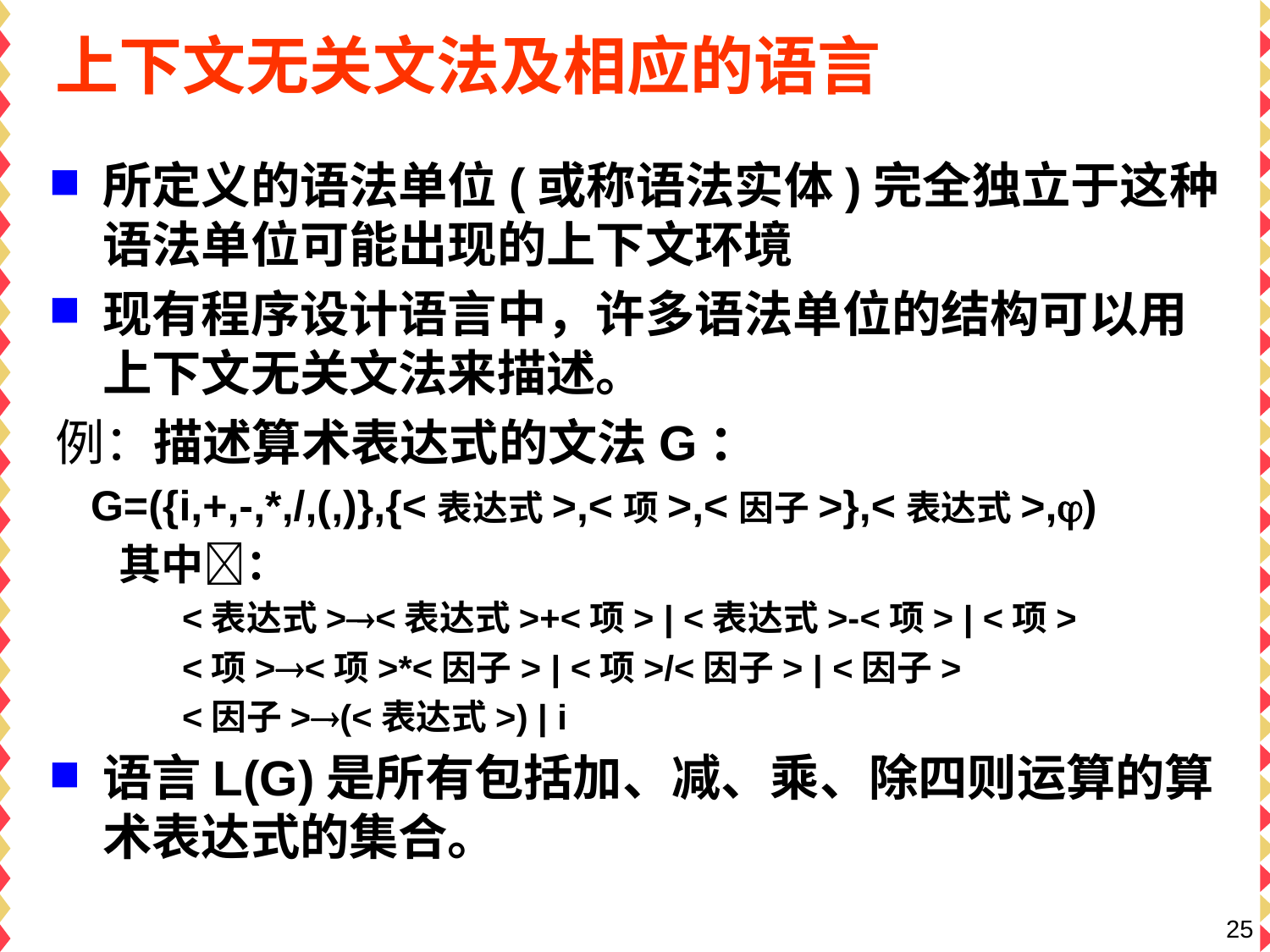

# 上下文无关文法及相应的语言
所定义的语法单位(或称语法实体)完全独立于这种语法单位可能出现的上下文环境
现有程序设计语言中，许多语法单位的结构可以用上下文无关文法来描述。
例：描述算术表达式的文法G：
   G=({i,+,-,*,/,(,)},{<表达式>,<项>,<因子>},<表达式>,ϕ)
其中ϕ：
<表达式>→<表达式>+<项> | <表达式>-<项> | <项>
<项>→<项>*<因子> | <项>/<因子> | <因子>
<因子>→(<表达式>) | i
语言L(G)是所有包括加、减、乘、除四则运算的算术表达式的集合。
25